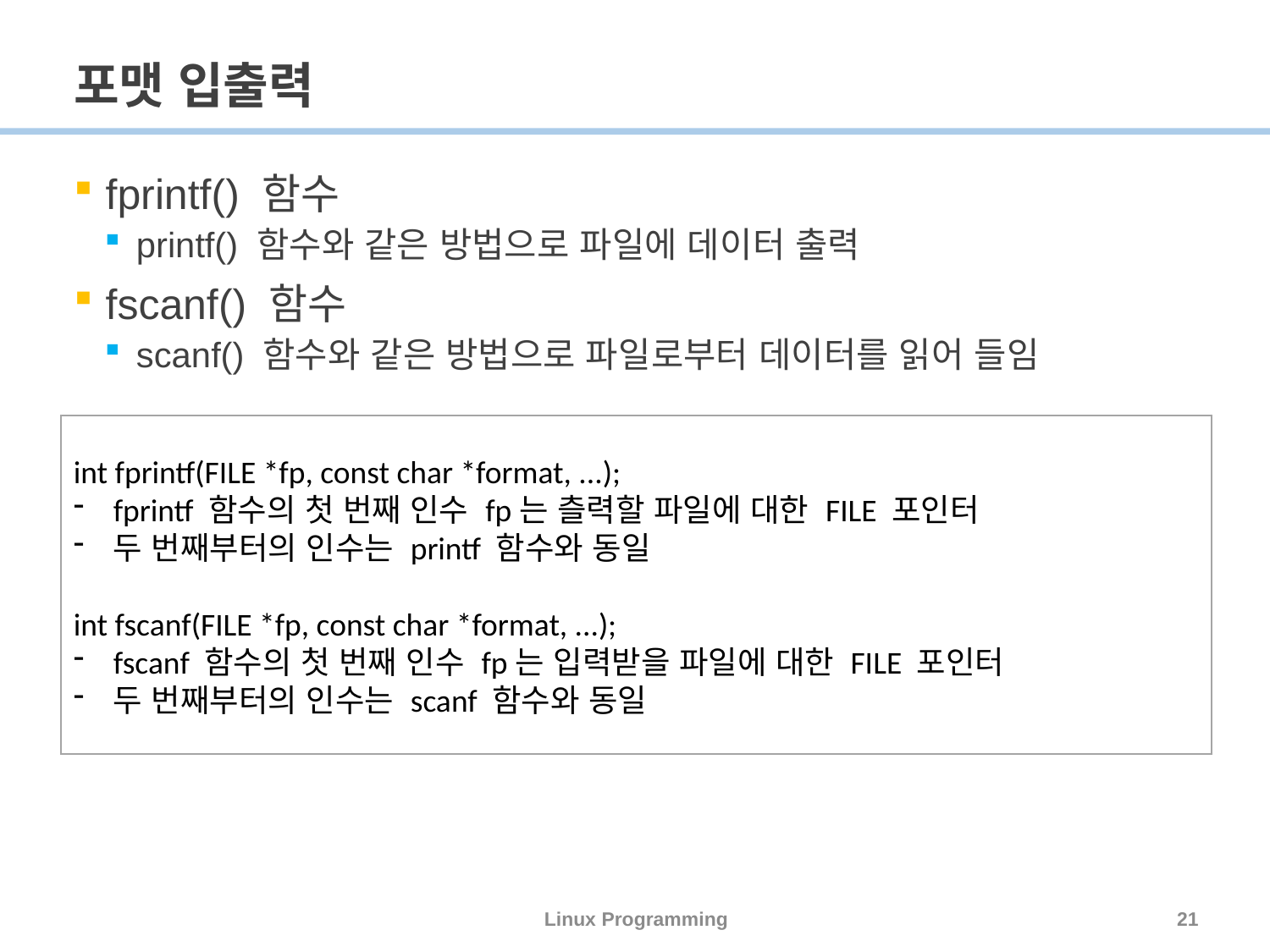

# 포맷 입출력
fprintf() 함수
printf() 함수와 같은 방법으로 파일에 데이터 출력
fscanf() 함수
scanf() 함수와 같은 방법으로 파일로부터 데이터를 읽어 들임

int fprintf(FILE *fp, const char *format, ...);
fprintf 함수의 첫 번째 인수 fp는 츨력할 파일에 대한 FILE 포인터
두 번째부터의 인수는 printf 함수와 동일

int fscanf(FILE *fp, const char *format, ...);
fscanf 함수의 첫 번째 인수 fp는 입력받을 파일에 대한 FILE 포인터
두 번째부터의 인수는 scanf 함수와 동일
Linux Programming
21